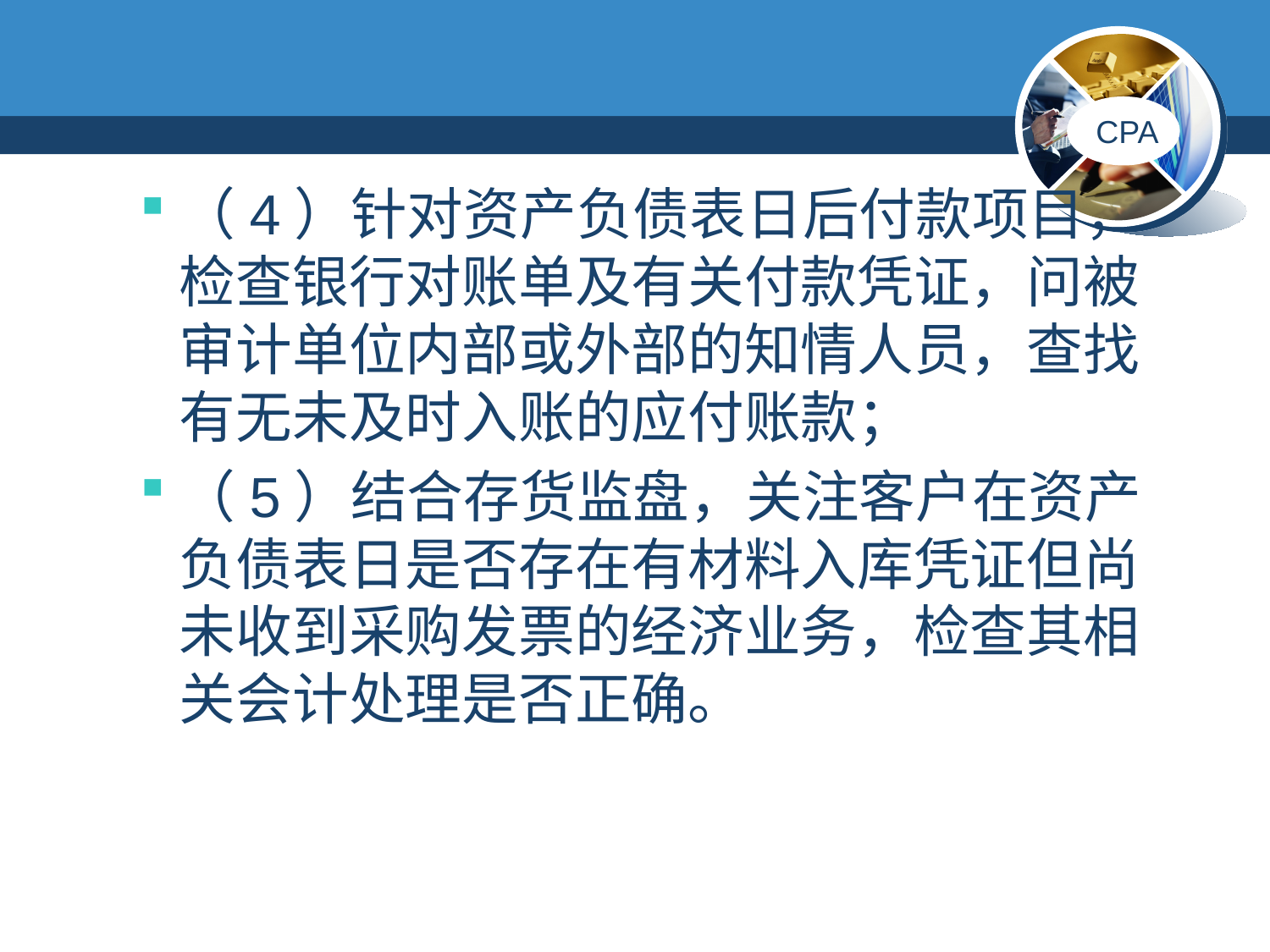

#
（4）针对资产负债表日后付款项目，检查银行对账单及有关付款凭证，问被审计单位内部或外部的知情人员，查找有无未及时入账的应付账款；
（5）结合存货监盘，关注客户在资产负债表日是否存在有材料入库凭证但尚未收到采购发票的经济业务，检查其相关会计处理是否正确。